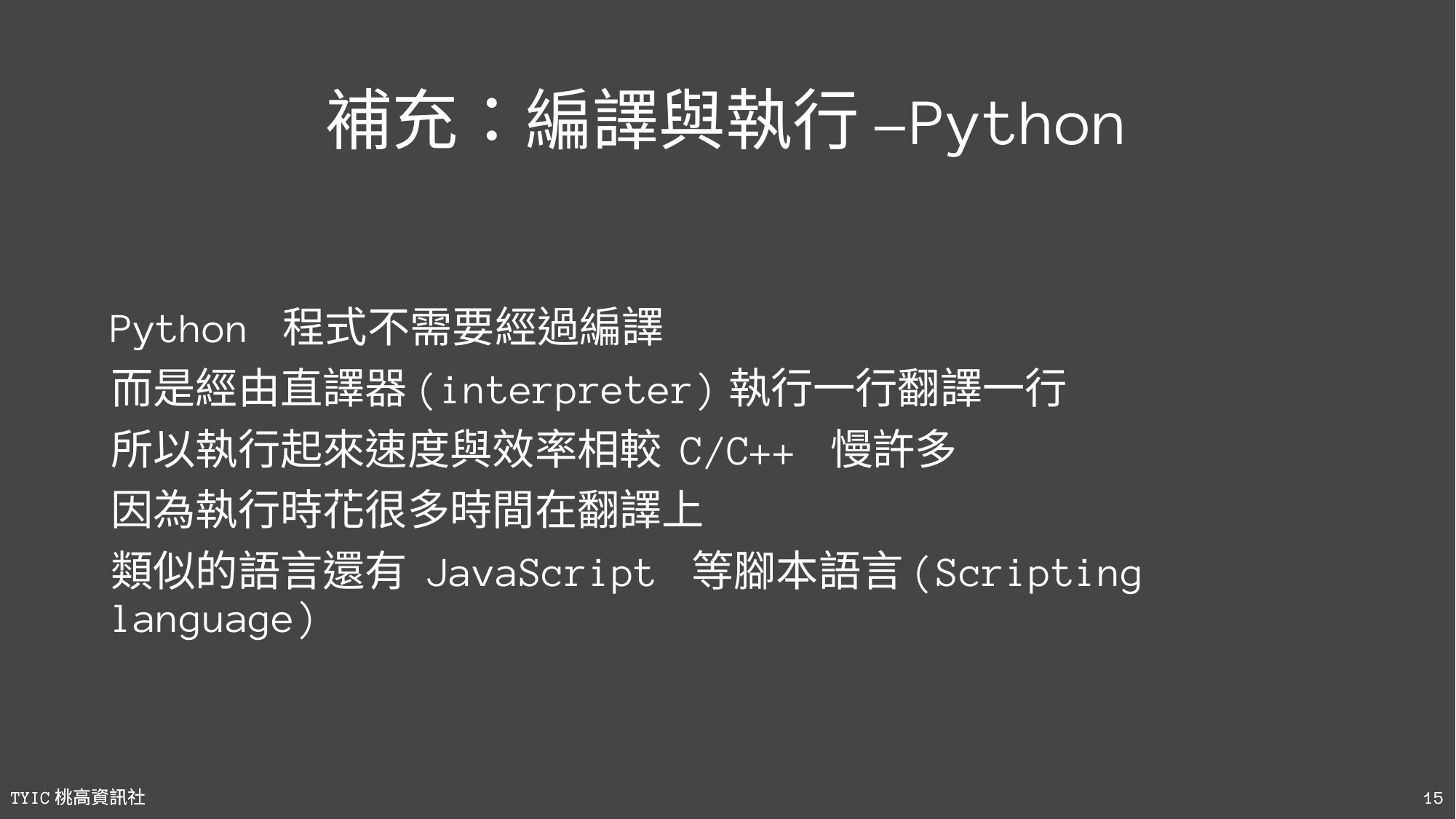

# 補充：編譯與執行-Python
Python 程式不需要經過編譯
而是經由直譯器(interpreter)執行一行翻譯一行
所以執行起來速度與效率相較 C/C++ 慢許多
因為執行時花很多時間在翻譯上
類似的語言還有 JavaScript 等腳本語言(Scripting language)